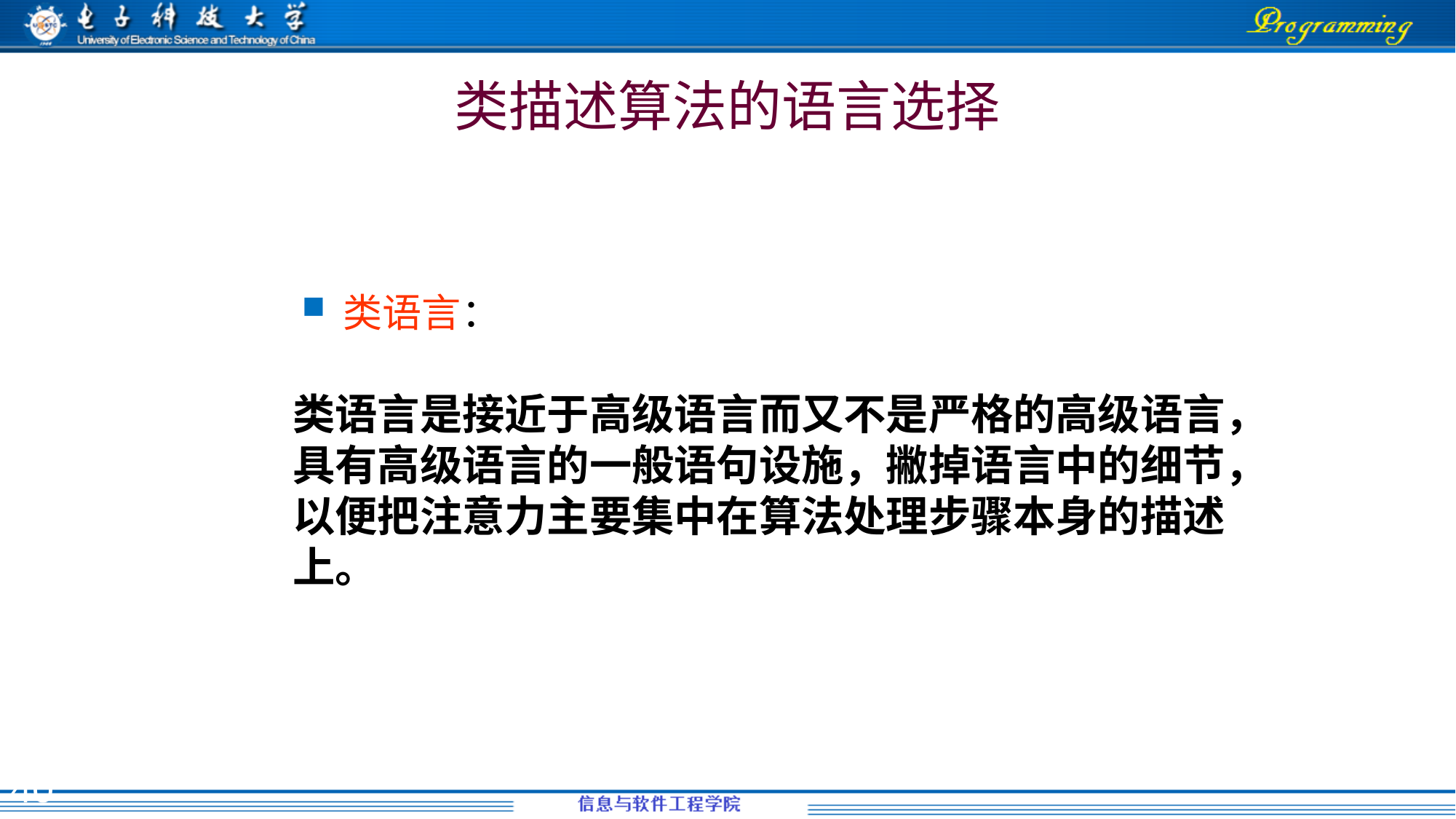

# 类描述算法的语言选择
类语言：
类语言是接近于高级语言而又不是严格的高级语言，具有高级语言的一般语句设施，撇掉语言中的细节，以便把注意力主要集中在算法处理步骤本身的描述上。
40